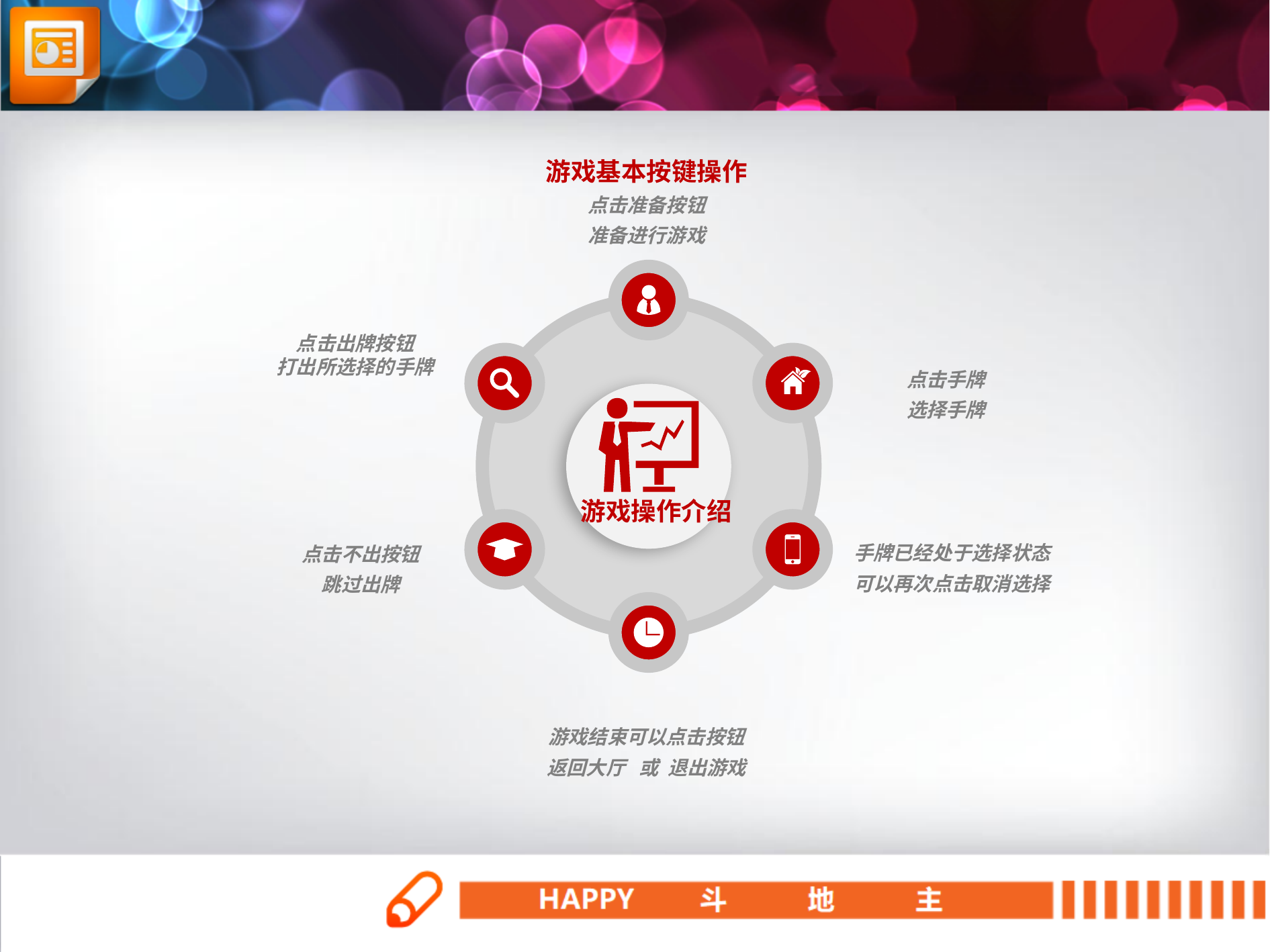

游戏基本按键操作
点击准备按钮
准备进行游戏

点击手牌
选择手牌
点击出牌按钮
打出所选择的手牌

游戏操作介绍

手牌已经处于选择状态
可以再次点击取消选择

点击不出按钮
跳过出牌

游戏结束可以点击按钮
返回大厅   或  退出游戏